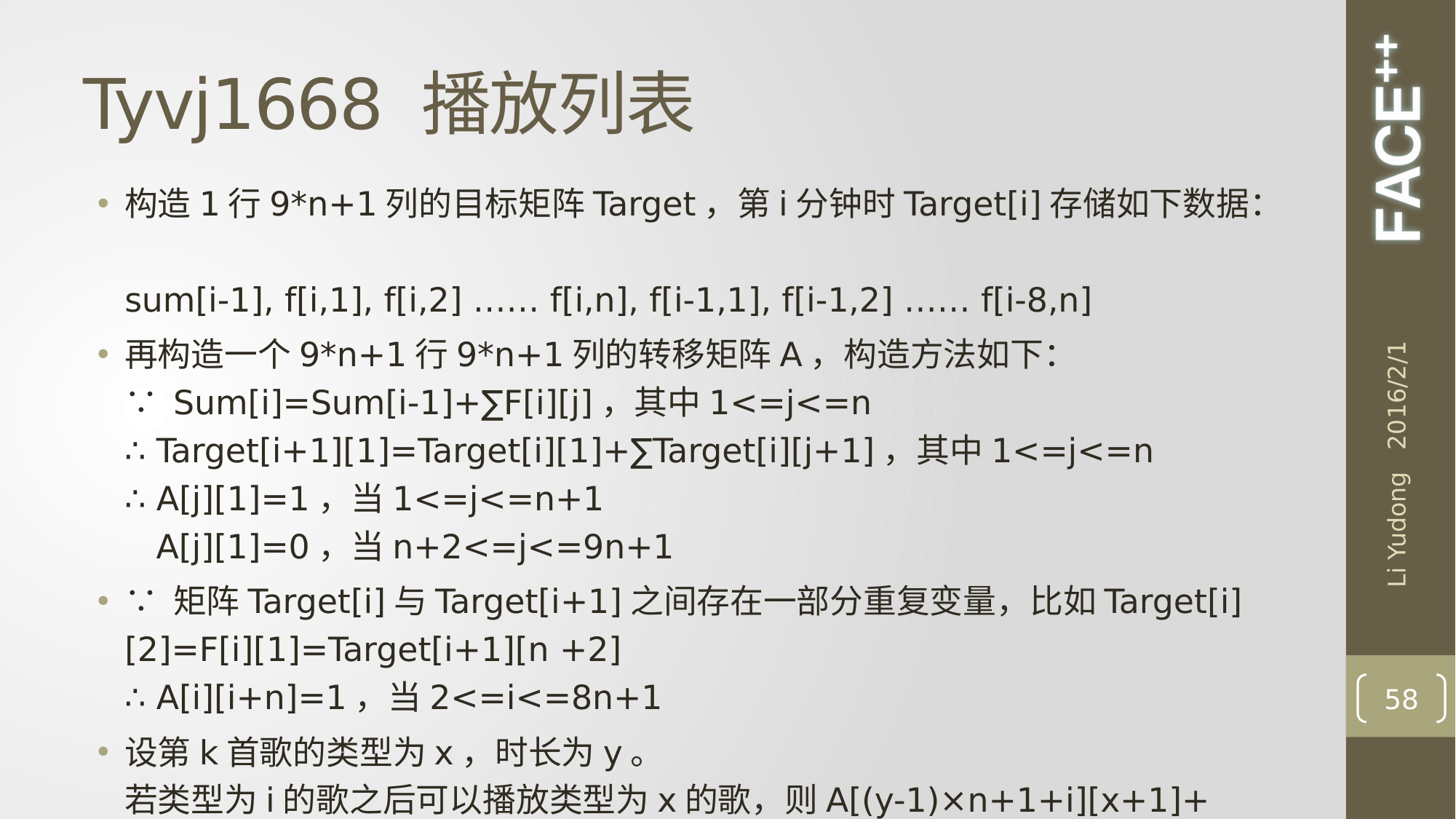

# Tyvj1668 播放列表
构造1行9*n+1列的目标矩阵Target，第i分钟时Target[i]存储如下数据：
sum[i-1], f[i,1], f[i,2] …… f[i,n], f[i-1,1], f[i-1,2] …… f[i-8,n]
再构造一个9*n+1行9*n+1列的转移矩阵A，构造方法如下：
∵ Sum[i]=Sum[i-1]+∑F[i][j]，其中1<=j<=n
∴ Target[i+1][1]=Target[i][1]+∑Target[i][j+1]，其中1<=j<=n
∴ A[j][1]=1，当1<=j<=n+1
   A[j][1]=0，当n+2<=j<=9n+1
∵ 矩阵Target[i]与Target[i+1]之间存在一部分重复变量，比如Target[i][2]=F[i][1]=Target[i+1][n +2]
∴ A[i][i+n]=1，当2<=i<=8n+1
设第k首歌的类型为x，时长为y。
若类型为i的歌之后可以播放类型为x的歌，则A[(y-1)×n+1+i][x+1]++。
2016/2/1
Li Yudong
58